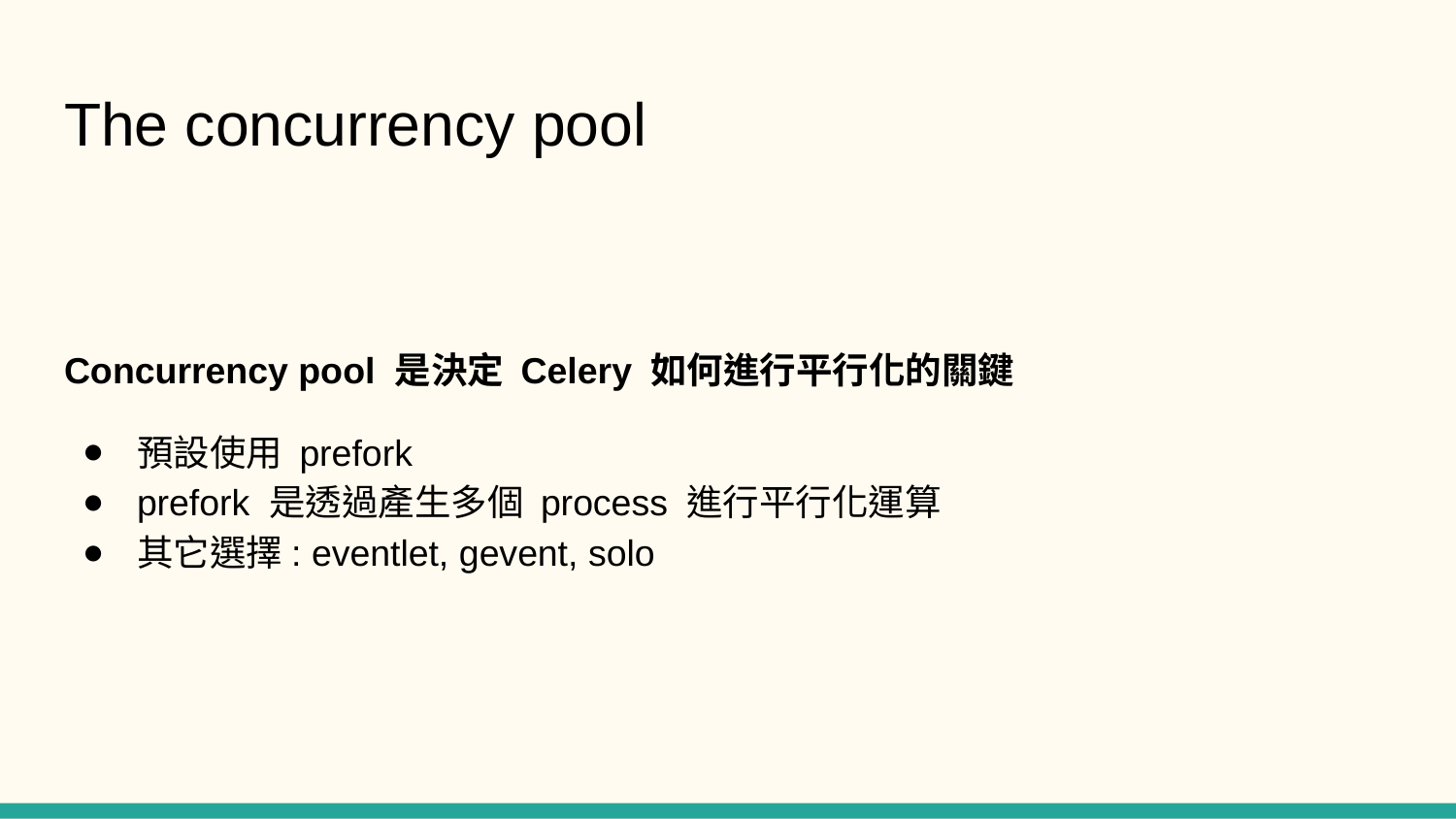

# The concurrency pool
Concurrency pool 是決定 Celery 如何進行平行化的關鍵
預設使用 prefork
prefork 是透過產生多個 process 進行平行化運算
其它選擇: eventlet, gevent, solo